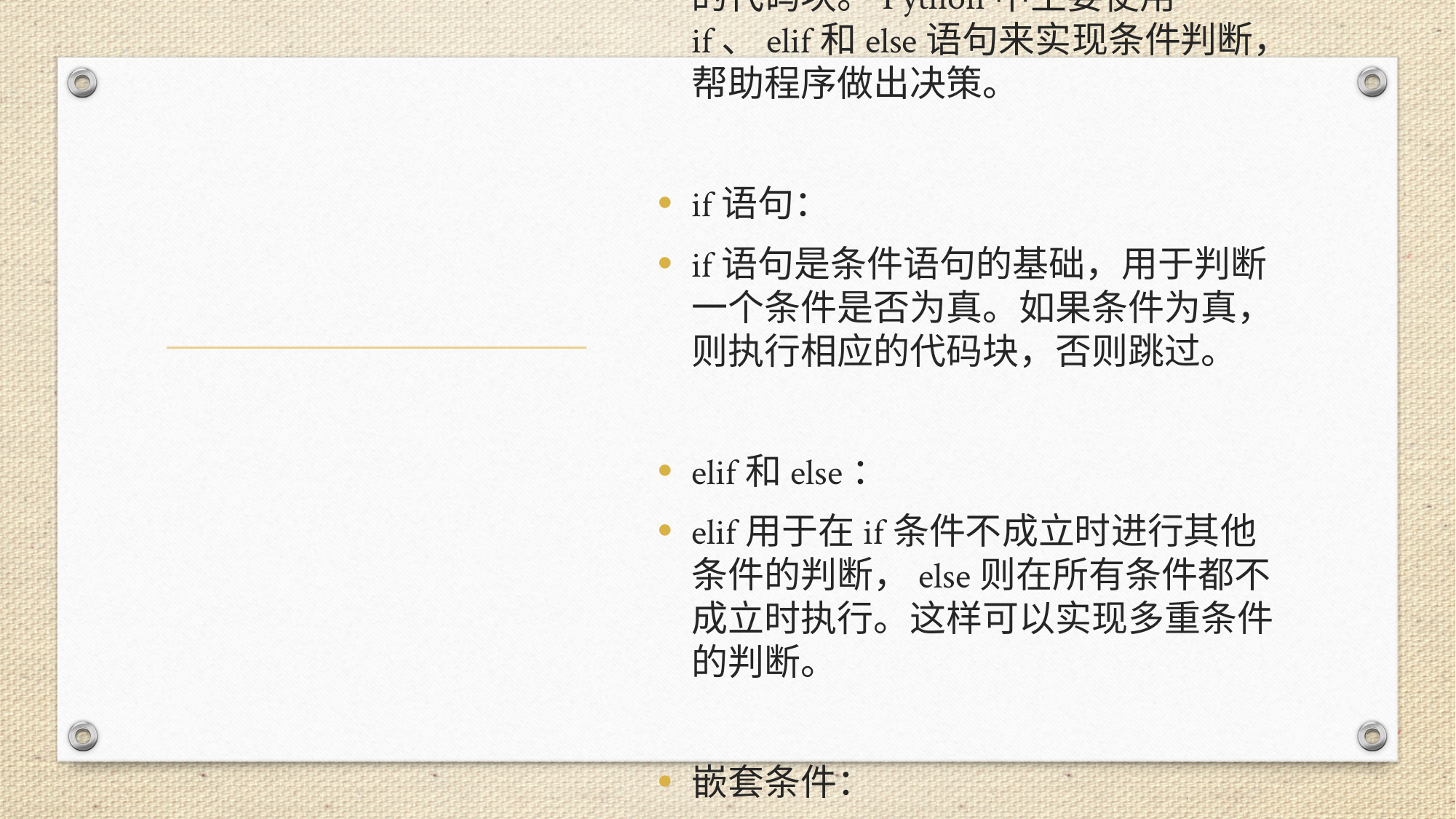

条件语句概述：
条件语句用于根据不同条件执行不同的代码块。Python中主要使用if、elif和else语句来实现条件判断，帮助程序做出决策。

if语句：
if语句是条件语句的基础，用于判断一个条件是否为真。如果条件为真，则执行相应的代码块，否则跳过。

elif和else：
elif用于在if条件不成立时进行其他条件的判断，else则在所有条件都不成立时执行。这样可以实现多重条件的判断。

嵌套条件：
条件语句可以嵌套使用，即在一个条件语句内部再包含其他条件语句。这使得程序的逻辑判断更加灵活和复杂。
#